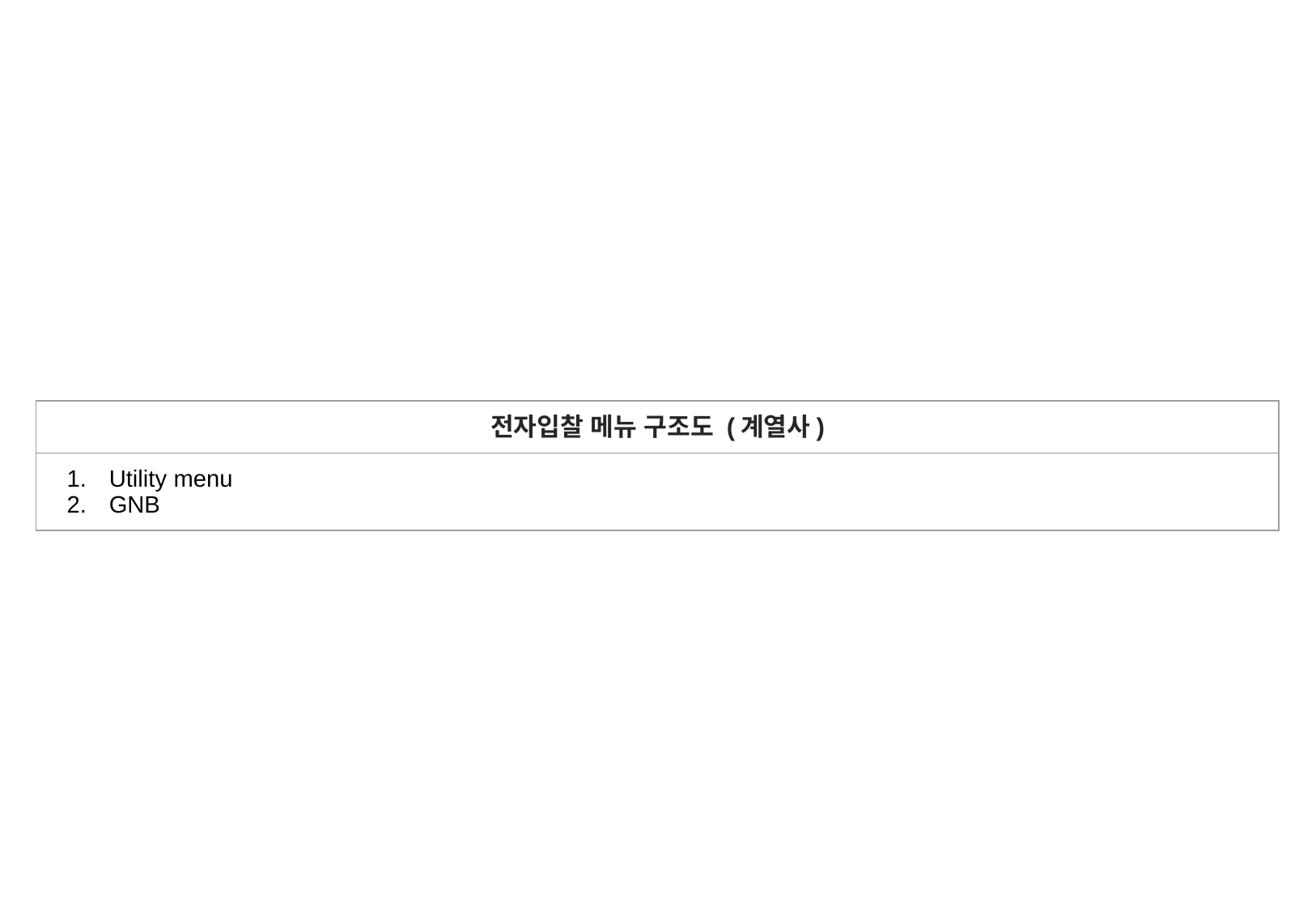

| 전자입찰 메뉴 구조도 (계열사) |
| --- |
| Utility menu GNB |